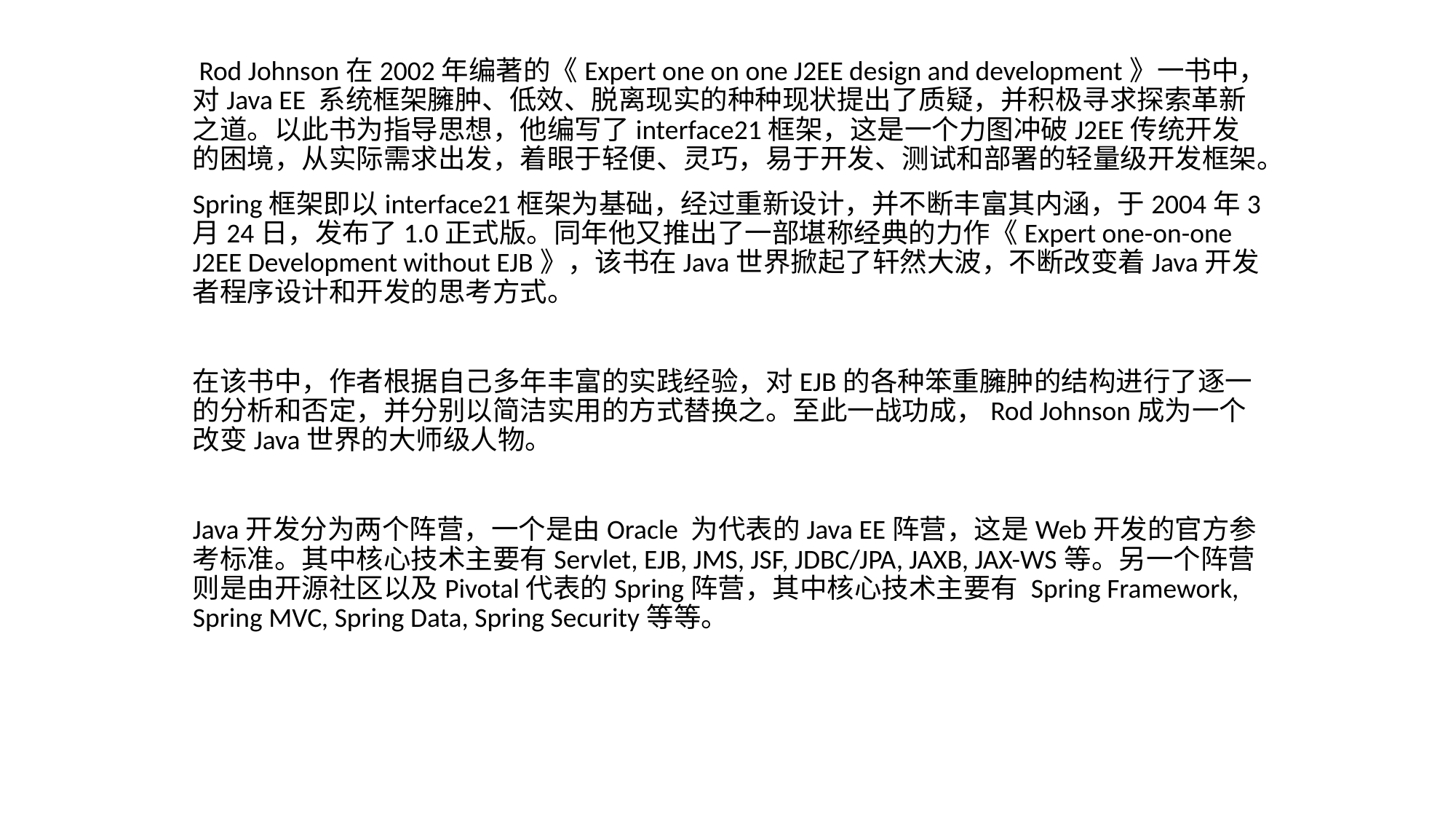

Rod Johnson在2002年编著的《Expert one on one J2EE design and development》一书中，对Java EE 系统框架臃肿、低效、脱离现实的种种现状提出了质疑，并积极寻求探索革新之道。以此书为指导思想，他编写了interface21框架，这是一个力图冲破J2EE传统开发的困境，从实际需求出发，着眼于轻便、灵巧，易于开发、测试和部署的轻量级开发框架。
Spring框架即以interface21框架为基础，经过重新设计，并不断丰富其内涵，于2004年3月24日，发布了1.0正式版。同年他又推出了一部堪称经典的力作《Expert one-on-one J2EE Development without EJB》，该书在Java世界掀起了轩然大波，不断改变着Java开发者程序设计和开发的思考方式。

在该书中，作者根据自己多年丰富的实践经验，对EJB的各种笨重臃肿的结构进行了逐一的分析和否定，并分别以简洁实用的方式替换之。至此一战功成，Rod Johnson成为一个改变Java世界的大师级人物。

Java开发分为两个阵营，一个是由Oracle 为代表的Java EE阵营，这是Web开发的官方参考标准。其中核心技术主要有Servlet, EJB, JMS, JSF, JDBC/JPA, JAXB, JAX-WS等。另一个阵营则是由开源社区以及Pivotal代表的Spring阵营，其中核心技术主要有 Spring Framework, Spring MVC, Spring Data, Spring Security等等。